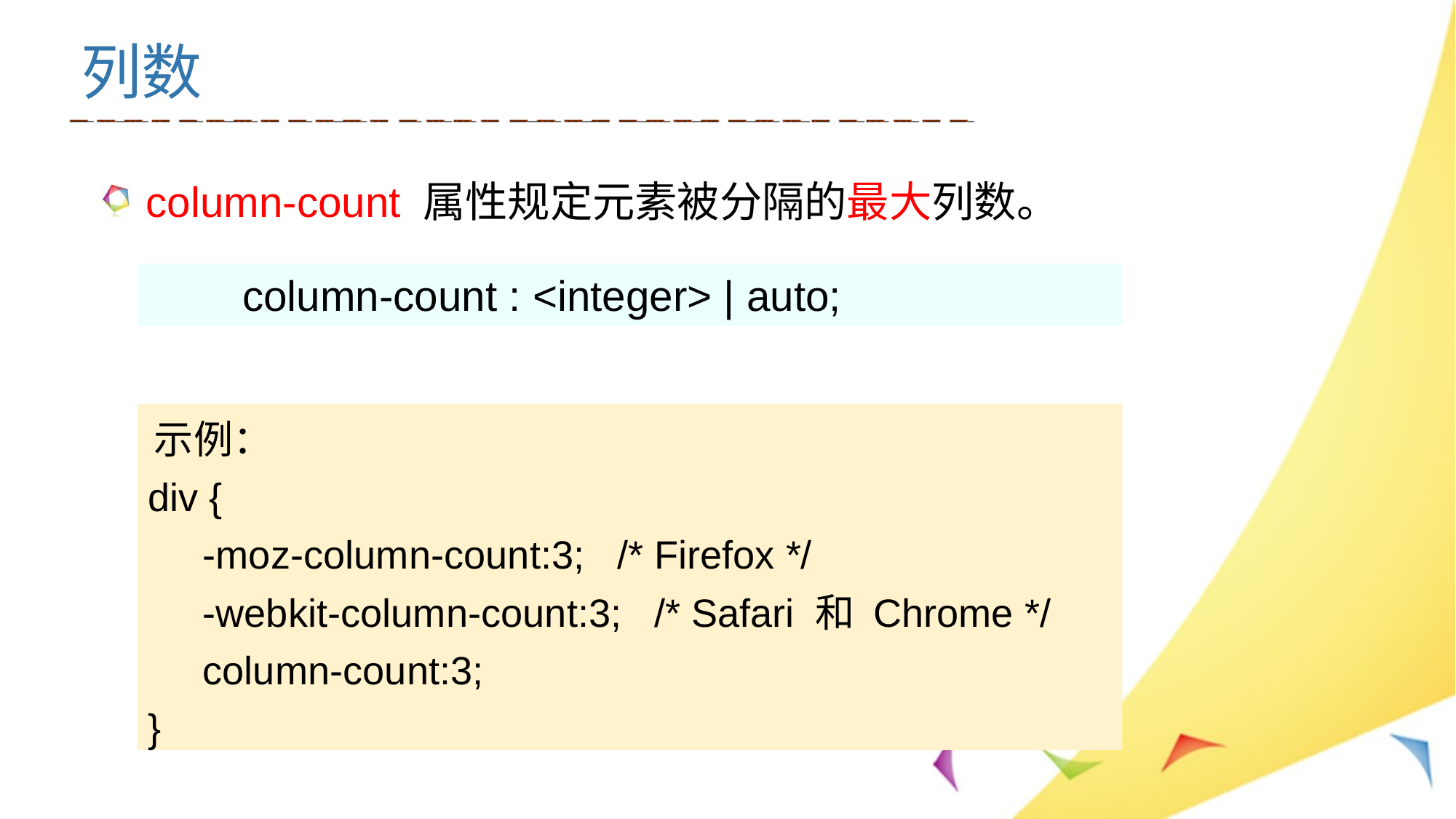

列数

column-count 属性规定元素被分隔的最大列数。

        column-count : <integer> | auto;
 示例：
 div {
      -moz-column-count:3;   /* Firefox */
      -webkit-column-count:3;   /* Safari 和 Chrome */
      column-count:3;
 }